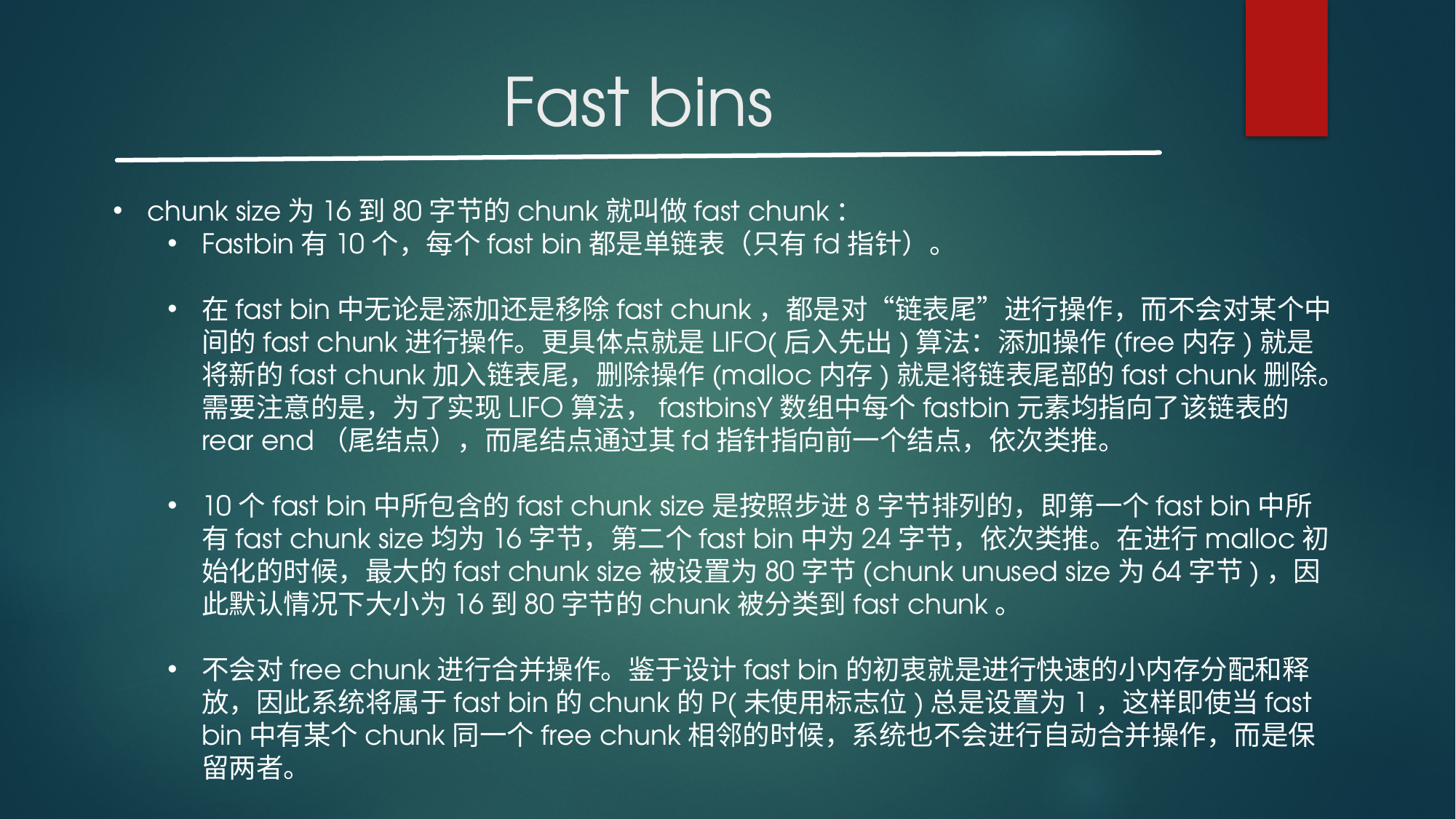

# Fast bins
chunk size为16到80字节的chunk就叫做fast chunk：
Fastbin有10个，每个fast bin都是单链表（只有fd指针）。

在fast bin中无论是添加还是移除fast chunk，都是对“链表尾”进行操作，而不会对某个中间的fast chunk进行操作。更具体点就是LIFO(后入先出)算法：添加操作(free内存)就是将新的fast chunk加入链表尾，删除操作(malloc内存)就是将链表尾部的fast chunk删除。需要注意的是，为了实现LIFO算法，fastbinsY数组中每个fastbin元素均指向了该链表的rear end（尾结点），而尾结点通过其fd指针指向前一个结点，依次类推。

10个fast bin中所包含的fast chunk size是按照步进8字节排列的，即第一个fast bin中所有fast chunk size均为16字节，第二个fast bin中为24字节，依次类推。在进行malloc初始化的时候，最大的fast chunk size被设置为80字节(chunk unused size为64字节)，因此默认情况下大小为16到80字节的chunk被分类到fast chunk。

不会对free chunk进行合并操作。鉴于设计fast bin的初衷就是进行快速的小内存分配和释放，因此系统将属于fast bin的chunk的P(未使用标志位)总是设置为1，这样即使当fast bin中有某个chunk同一个free chunk相邻的时候，系统也不会进行自动合并操作，而是保留两者。